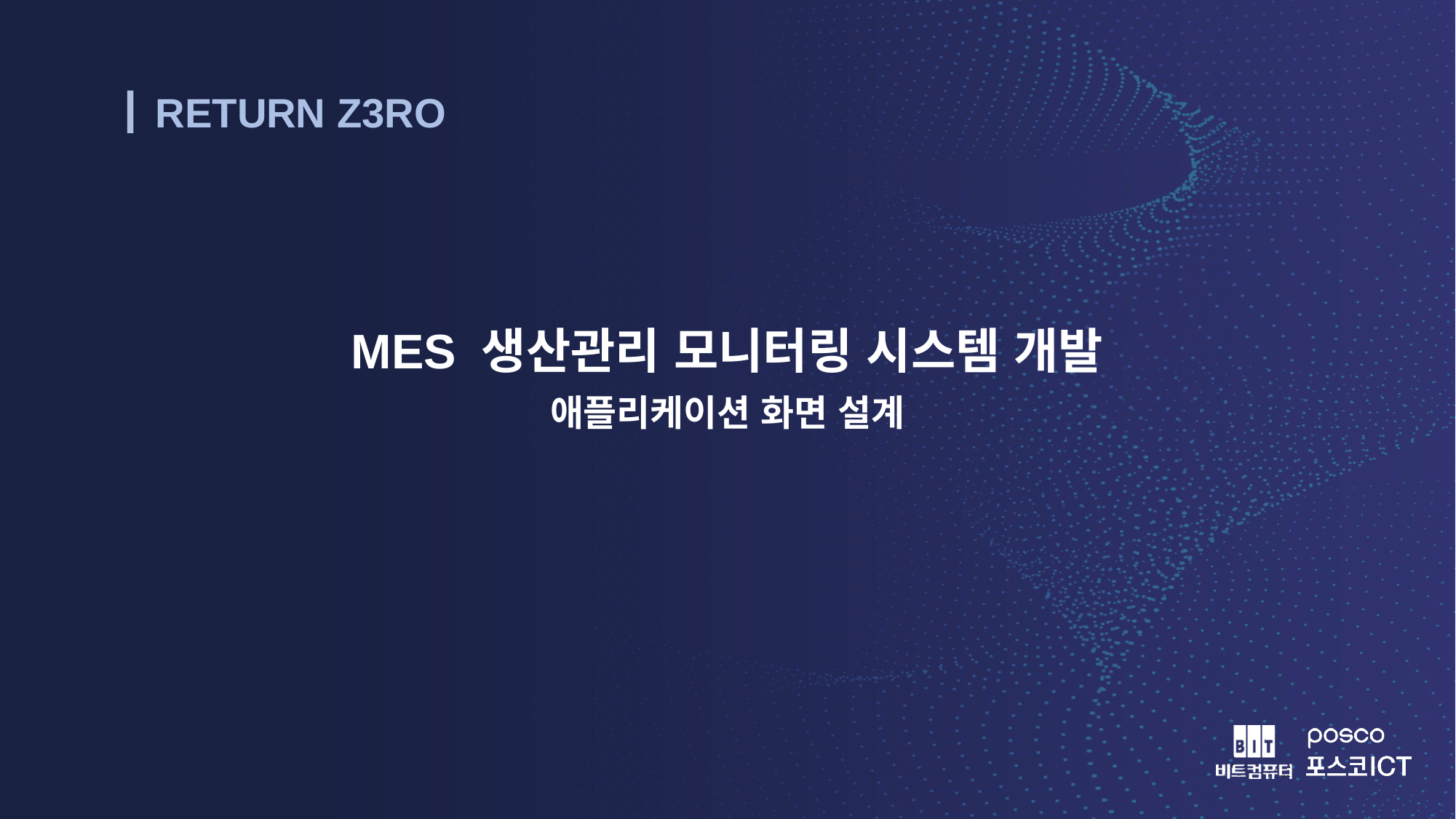

MES 생산관리 모니터링 시스템 개발
애플리케이션 화면 설계